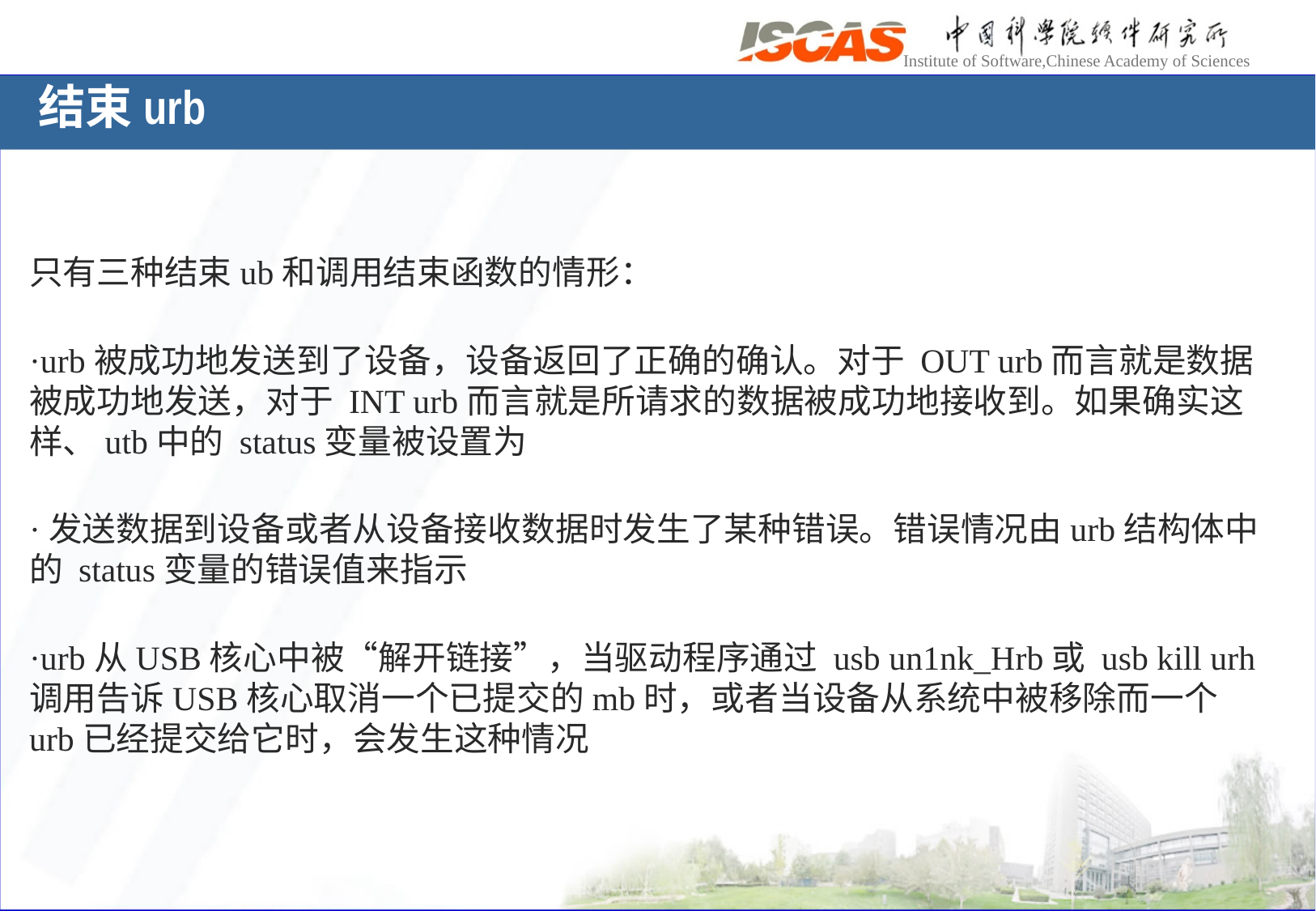

# 结束urb
只有三种结束ub和调用结束函数的情形：
·urb被成功地发送到了设备，设备返回了正确的确认。对于 OUT urb而言就是数据
被成功地发送，对于 INT urb而言就是所请求的数据被成功地接收到。如果确实这
样、utb中的 status变量被设置为
·发送数据到设备或者从设备接收数据时发生了某种错误。错误情况由urb结构体中
的 status变量的错误值来指示
·urb从USB核心中被“解开链接”，当驱动程序通过 usb un1nk_Hrb或 usb kill urh
调用告诉USB核心取消一个已提交的mb时，或者当设备从系统中被移除而一个
urb已经提交给它时，会发生这种情况